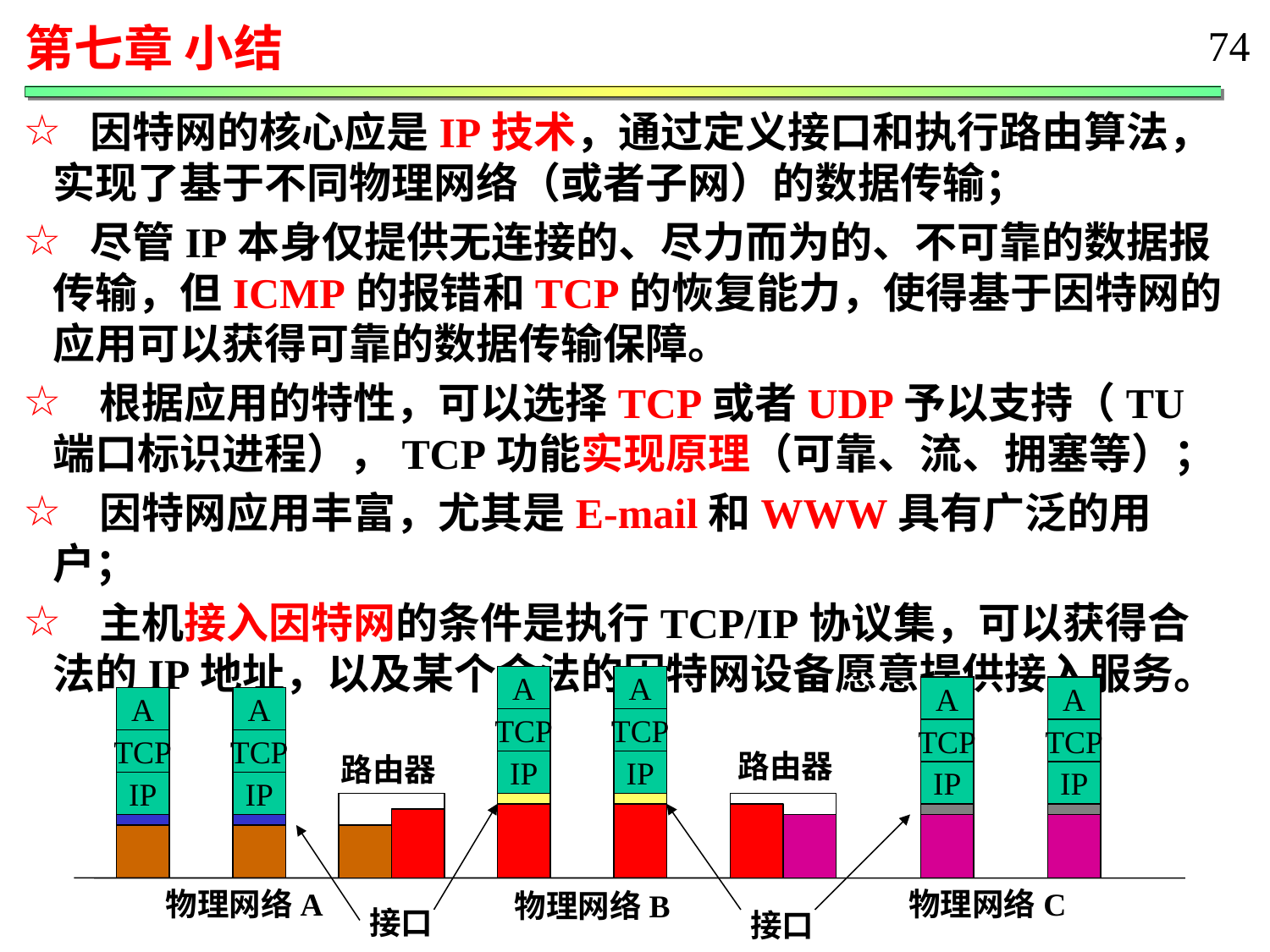

第七章 小结
74

  因特网的核心应是IP技术，通过定义接口和执行路由算法，实现了基于不同物理网络（或者子网）的数据传输；
  尽管IP本身仅提供无连接的、尽力而为的、不可靠的数据报传输，但ICMP的报错和TCP的恢复能力，使得基于因特网的应用可以获得可靠的数据传输保障。
   根据应用的特性，可以选择TCP或者UDP予以支持（TU端口标识进程），TCP功能实现原理（可靠、流、拥塞等）；
   因特网应用丰富，尤其是E-mail和WWW具有广泛的用户；
   主机接入因特网的条件是执行TCP/IP协议集，可以获得合法的IP地址，以及某个合法的因特网设备愿意提供接入服务。
A
TCP
IP
A
TCP
IP
A
TCP
IP
A
TCP
IP
A
TCP
IP
A
TCP
IP

物理网络A
物理网络C
物理网络B
接口
接口
路由器
路由器